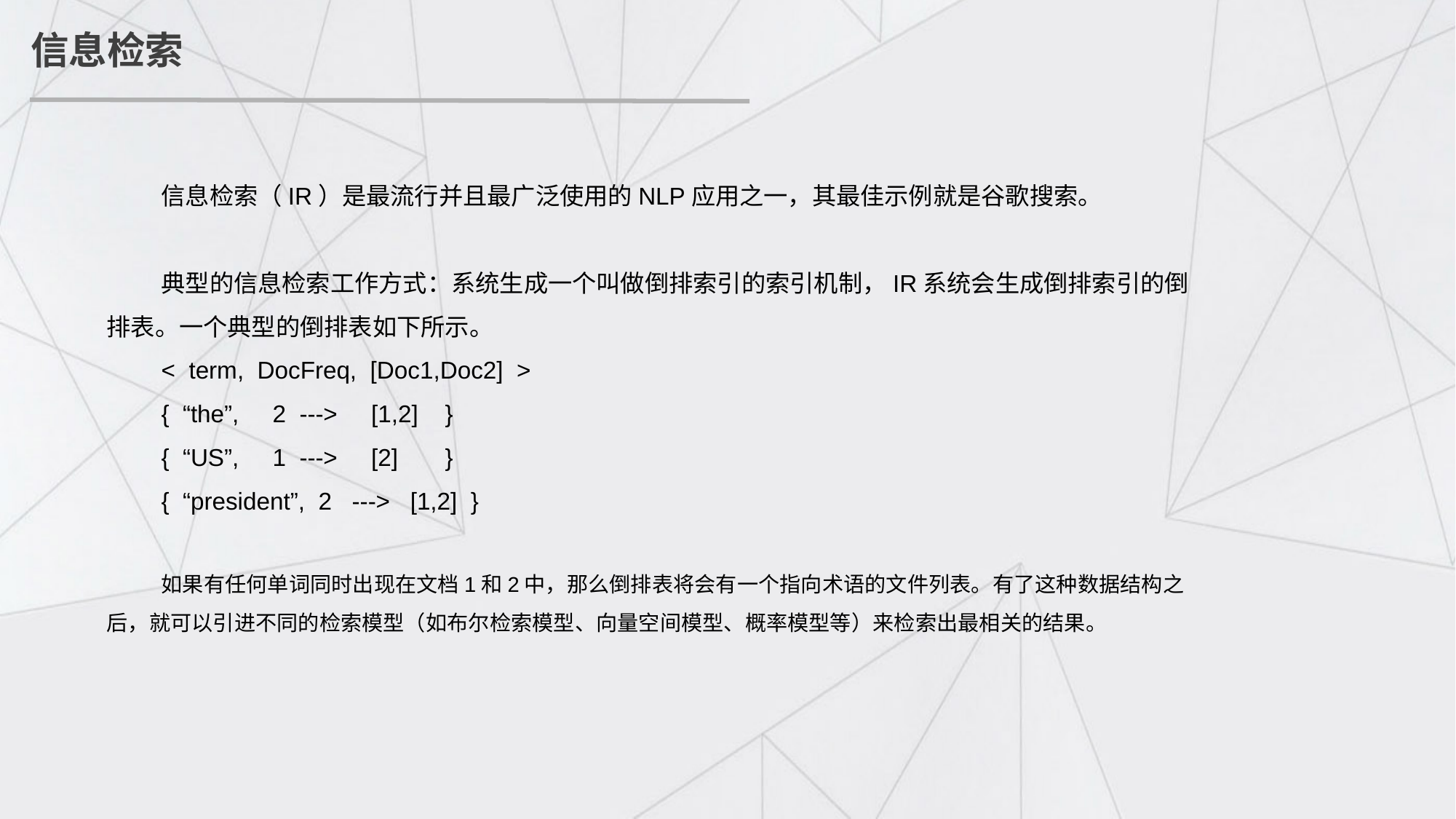

# 信息检索
信息检索（IR）是最流行并且最广泛使用的NLP应用之一，其最佳示例就是谷歌搜索。

典型的信息检索工作方式：系统生成一个叫做倒排索引的索引机制，IR系统会生成倒排索引的倒排表。一个典型的倒排表如下所示。
<  term,  DocFreq,  [Doc1,Doc2]  >
{  “the”,     2  --->     [1,2]    }
{  “US”,     1  --->     [2]       }
{  “president”,  2   --->   [1,2]  }

如果有任何单词同时出现在文档1和2中，那么倒排表将会有一个指向术语的文件列表。有了这种数据结构之后，就可以引进不同的检索模型（如布尔检索模型、向量空间模型、概率模型等）来检索出最相关的结果。